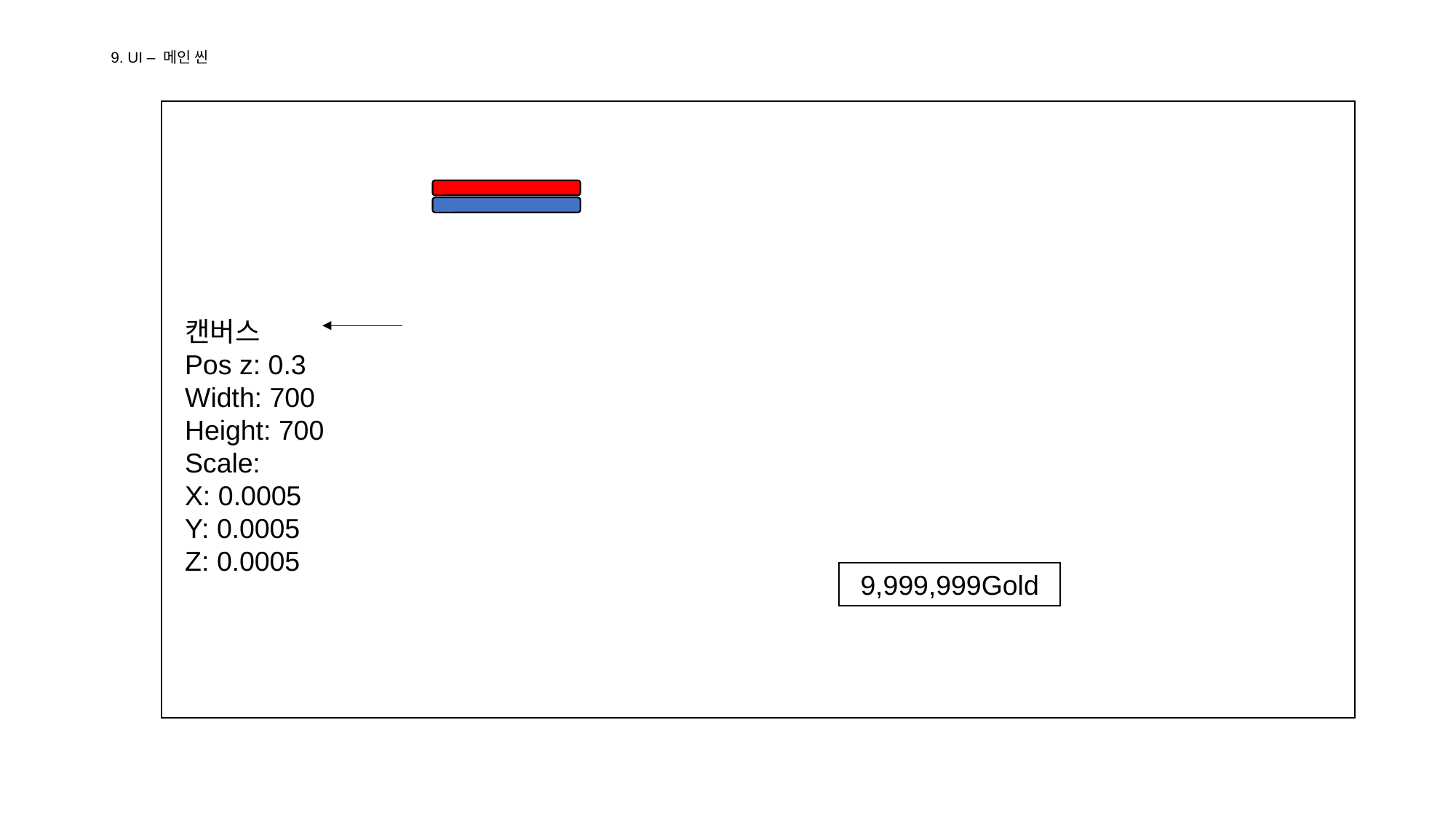

9. UI – 메인 씬

캔버스
Pos z: 0.3
Width: 700
Height: 700
Scale:
X: 0.0005
Y: 0.0005
Z: 0.0005
9,999,999Gold